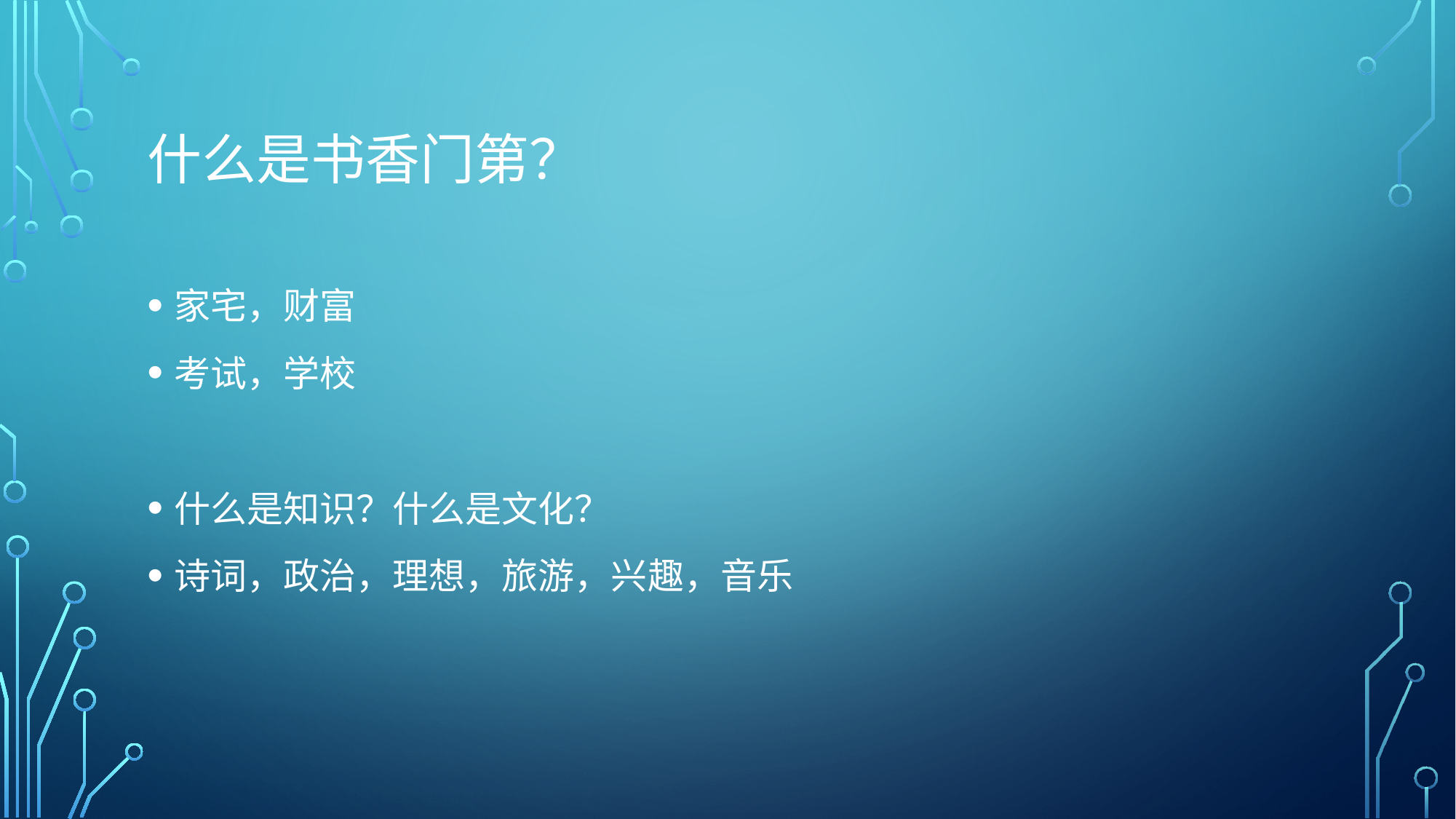

# 什么是书香门第？
家宅，财富
考试，学校

什么是知识？什么是文化？
诗词，政治，理想，旅游，兴趣，音乐